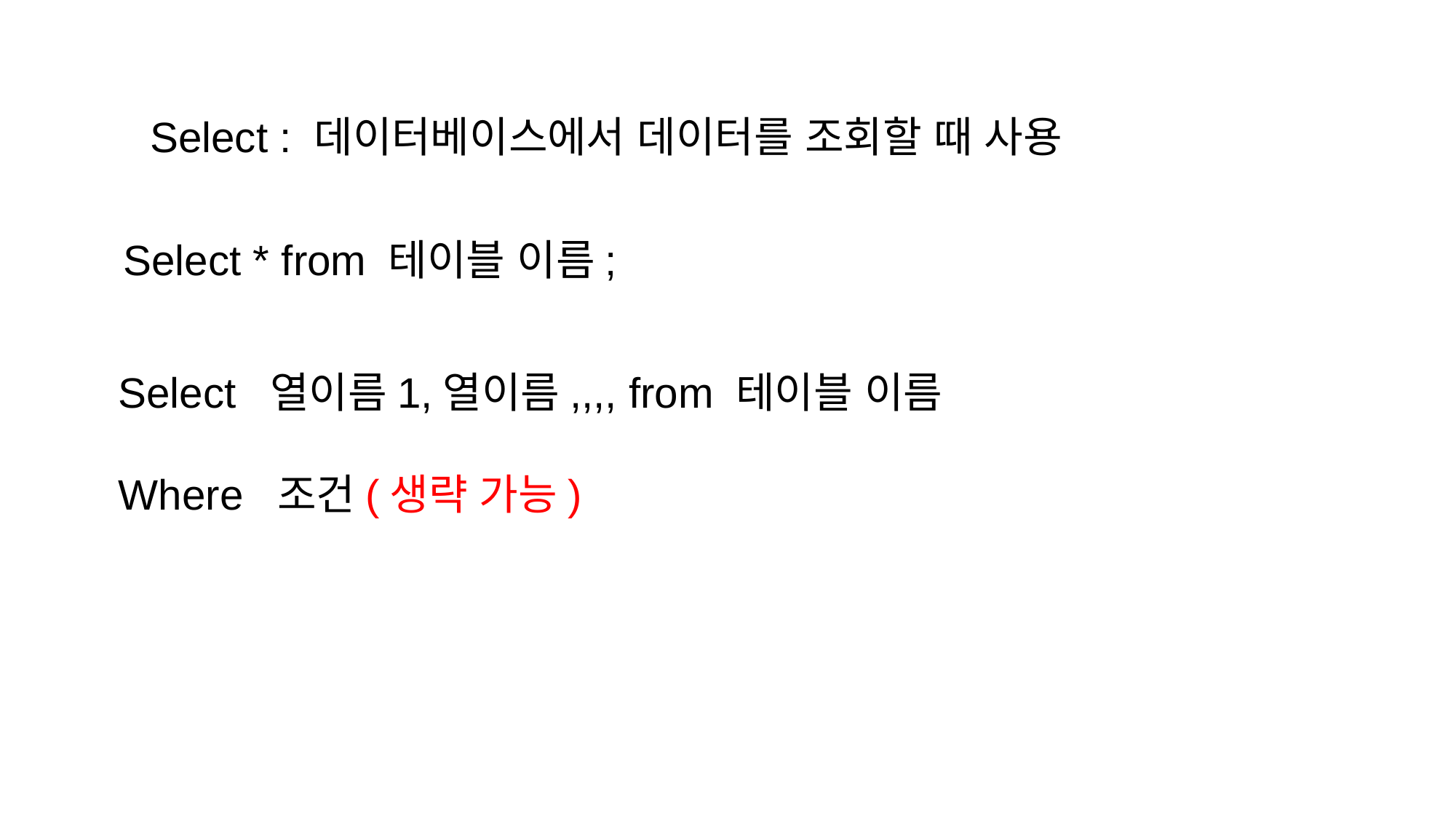

Select : 데이터베이스에서 데이터를 조회할 때 사용
Select * from 테이블 이름;
Select  열이름1,열이름,,,, from 테이블 이름

Where  조건(생략 가능)